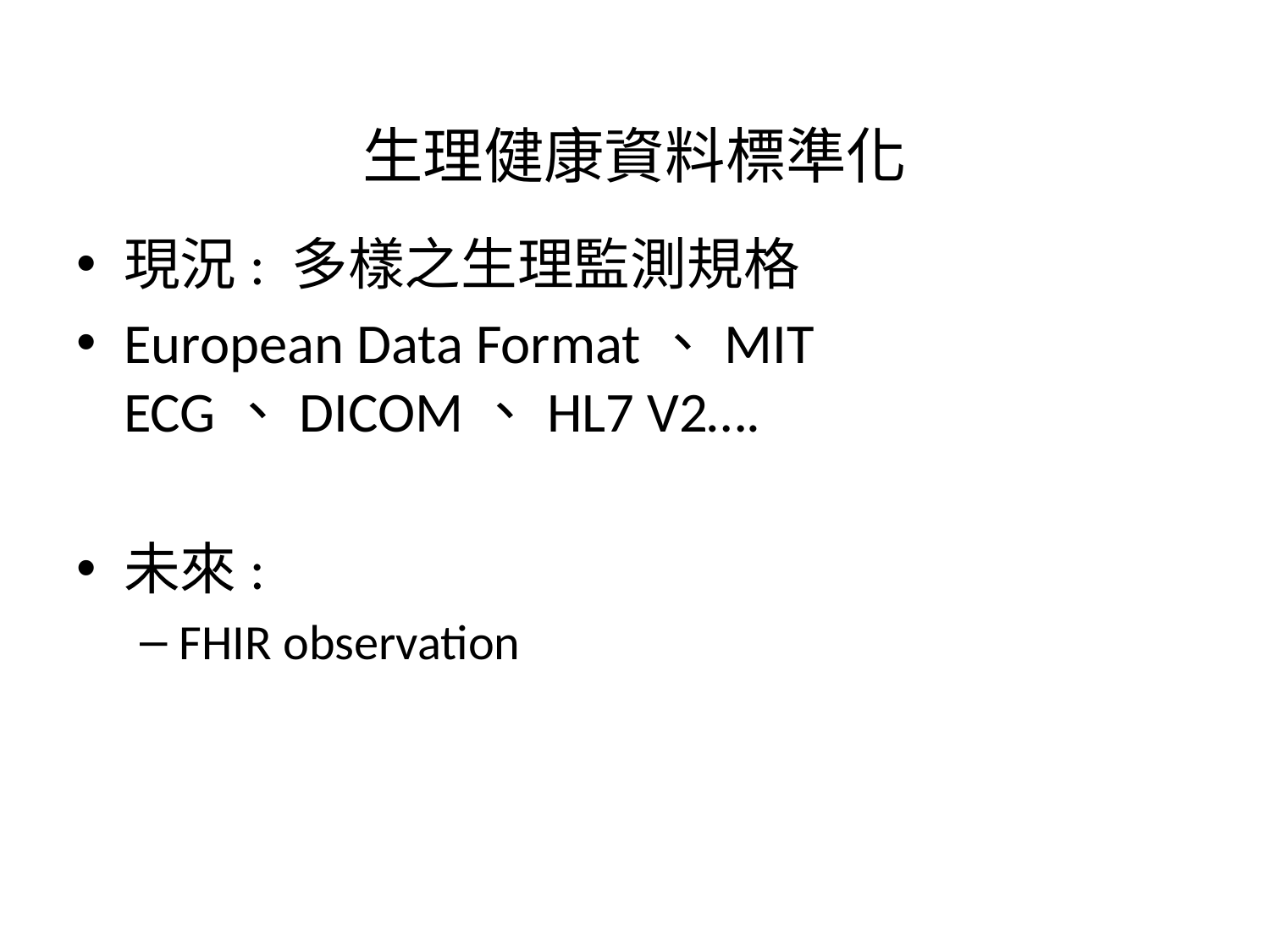

# 生理健康資料標準化
現況: 多樣之生理監測規格
European Data Format、MIT  ECG、DICOM、HL7 V2….

未來:
FHIR observation